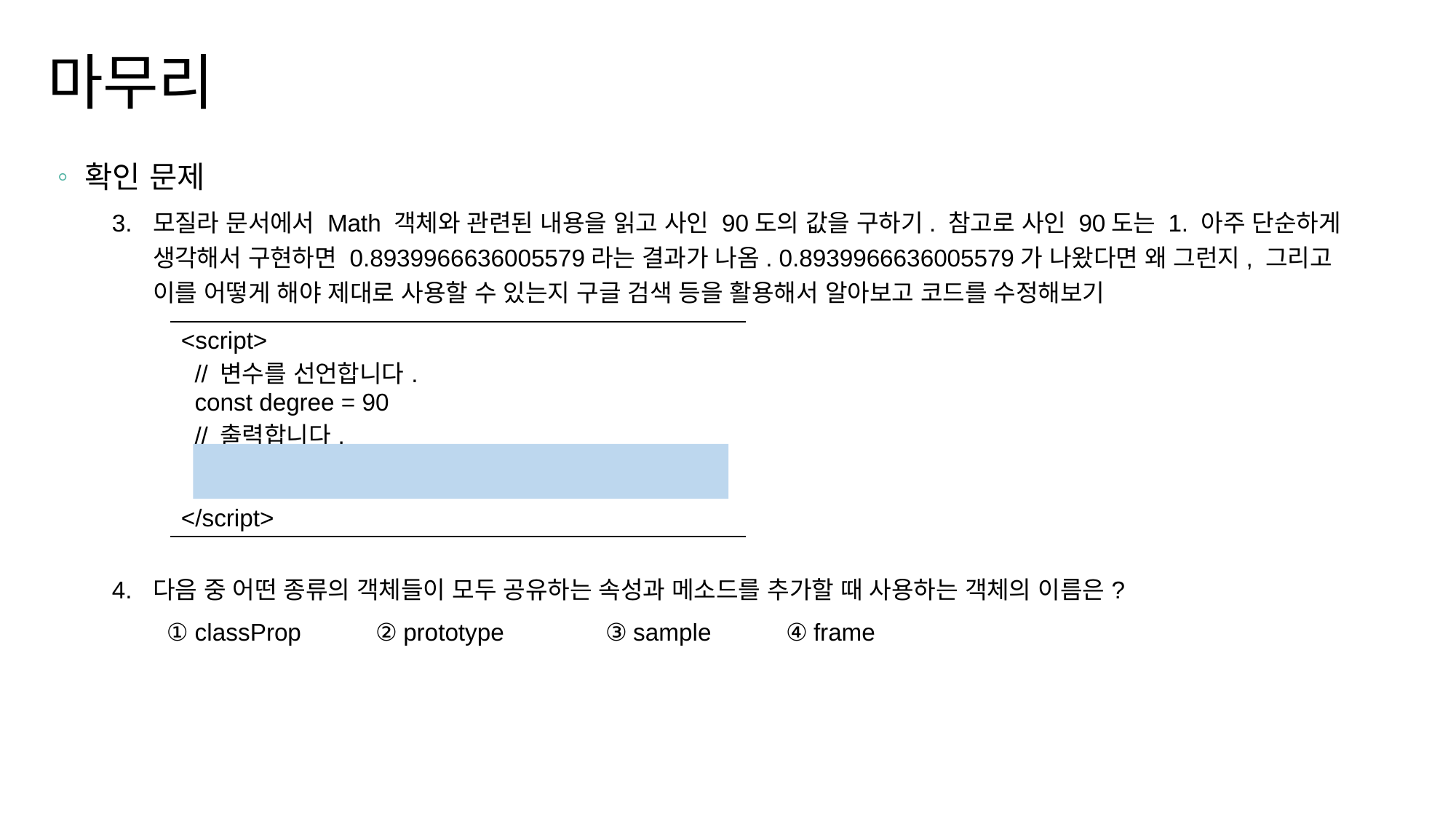

마무리
확인 문제
모질라 문서에서 Math 객체와 관련된 내용을 읽고 사인 90도의 값을 구하기. 참고로 사인 90도는 1. 아주 단순하게 생각해서 구현하면 0.8939966636005579라는 결과가 나옴. 0.8939966636005579가 나왔다면 왜 그런지, 그리고 이를 어떻게 해야 제대로 사용할 수 있는지 구글 검색 등을 활용해서 알아보고 코드를 수정해보기

다음 중 어떤 종류의 객체들이 모두 공유하는 속성과 메소드를 추가할 때 사용하는 객체의 이름은?
① classProp           ② prototype               ③ sample           ④ frame

| <script> // 변수를 선언합니다. const degree = 90 // 출력합니다. </script> |
| --- |